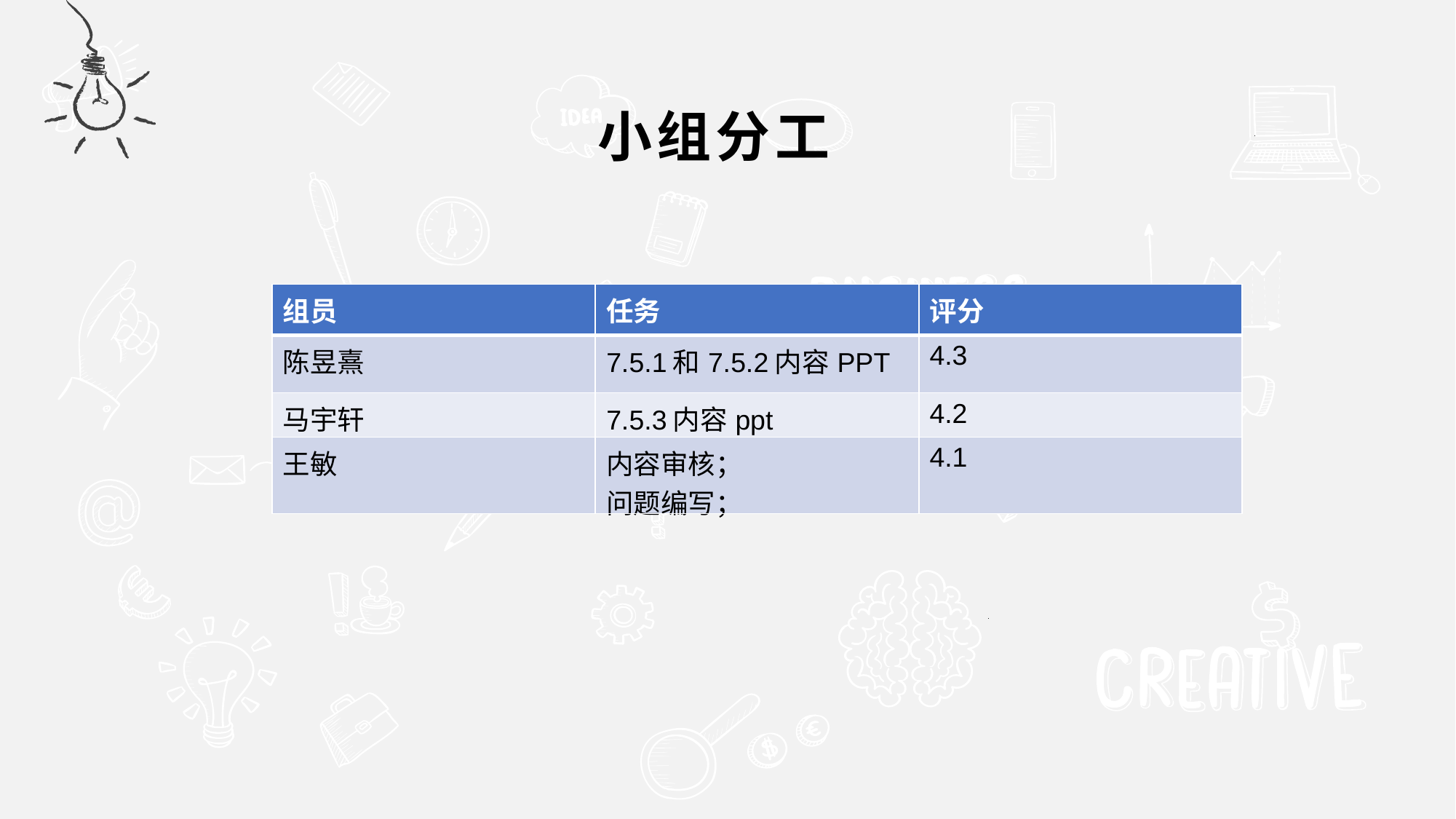

小组分工
| 组员 | 任务 | 评分 |
| --- | --- | --- |
| 陈昱熹 | 7.5.1和7.5.2内容PPT | 4.3 |
| 马宇轩 | 7.5.3内容ppt | 4.2 |
| 王敏 | 内容审核； 问题编写； | 4.1 |